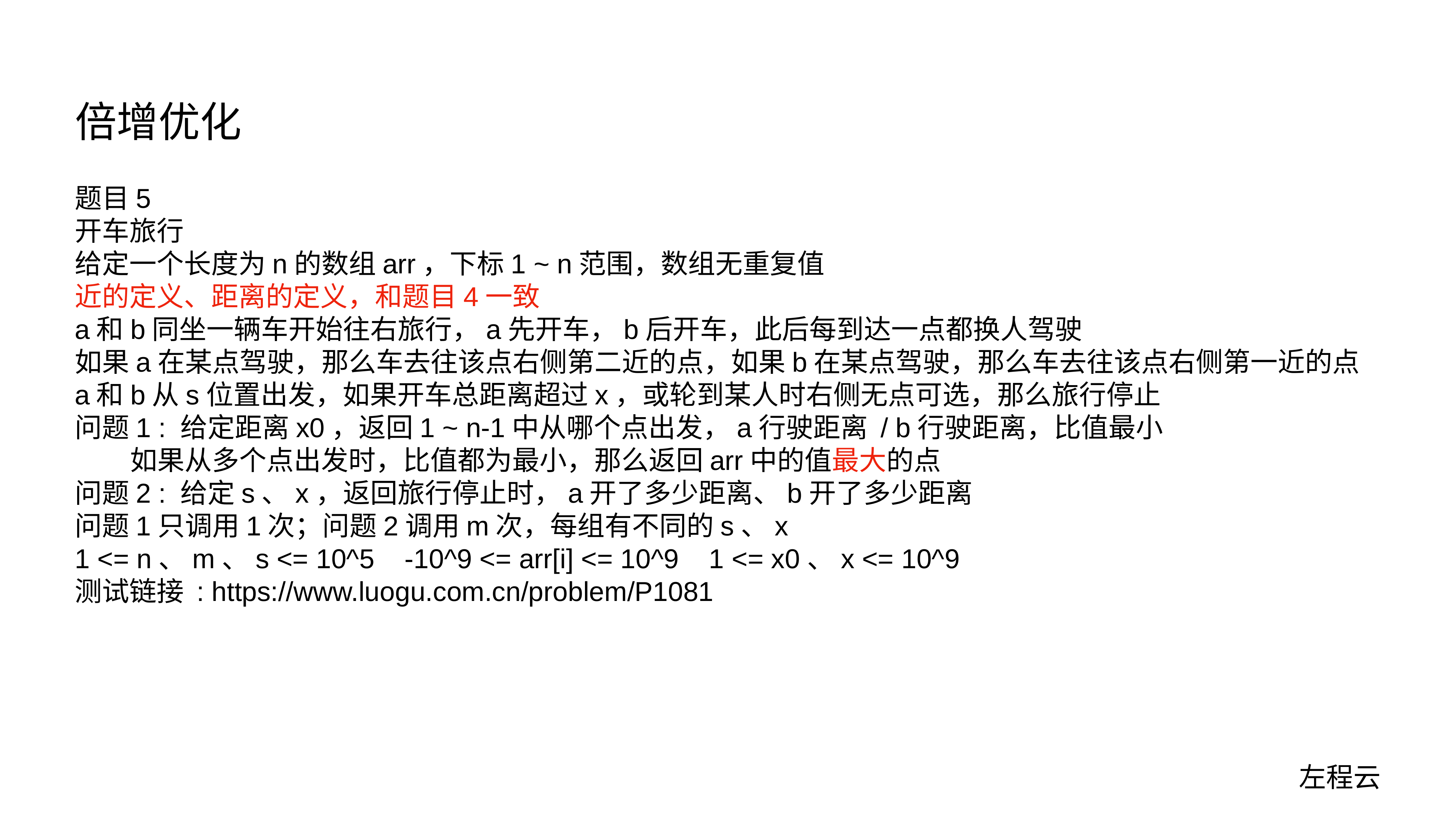

# 倍增优化
题目5
开车旅行
给定一个长度为n的数组arr，下标1 ~ n范围，数组无重复值
近的定义、距离的定义，和题目4一致
a和b同坐一辆车开始往右旅行，a先开车，b后开车，此后每到达一点都换人驾驶
如果a在某点驾驶，那么车去往该点右侧第二近的点，如果b在某点驾驶，那么车去往该点右侧第一近的点
a和b从s位置出发，如果开车总距离超过x，或轮到某人时右侧无点可选，那么旅行停止
问题1 : 给定距离x0，返回1 ~ n-1中从哪个点出发，a行驶距离 / b行驶距离，比值最小
        如果从多个点出发时，比值都为最小，那么返回arr中的值最大的点
问题2 : 给定s、x，返回旅行停止时，a开了多少距离、b开了多少距离
问题1只调用1次；问题2调用m次，每组有不同的s、x
1 <= n、m、s <= 10^5    -10^9 <= arr[i] <= 10^9    1 <= x0、x <= 10^9
测试链接 : https://www.luogu.com.cn/problem/P1081
左程云